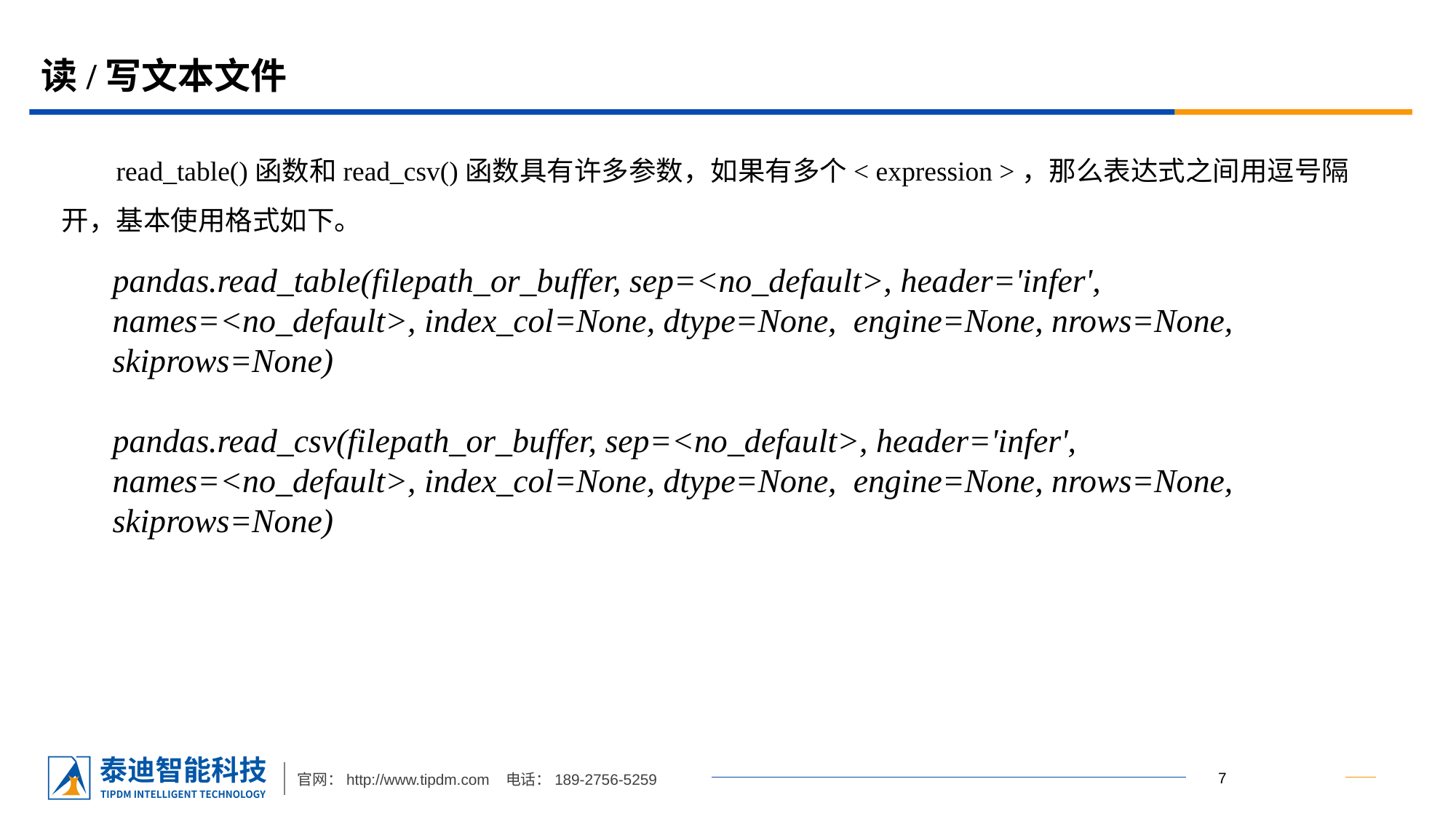

# 读/写文本文件
read_table()函数和read_csv()函数具有许多参数，如果有多个< expression >，那么表达式之间用逗号隔开，基本使用格式如下。

pandas.read_table(filepath_or_buffer, sep=<no_default>, header='infer', names=<no_default>, index_col=None, dtype=None,  engine=None, nrows=None, skiprows=None)

pandas.read_csv(filepath_or_buffer, sep=<no_default>, header='infer', names=<no_default>, index_col=None, dtype=None,  engine=None, nrows=None, skiprows=None)